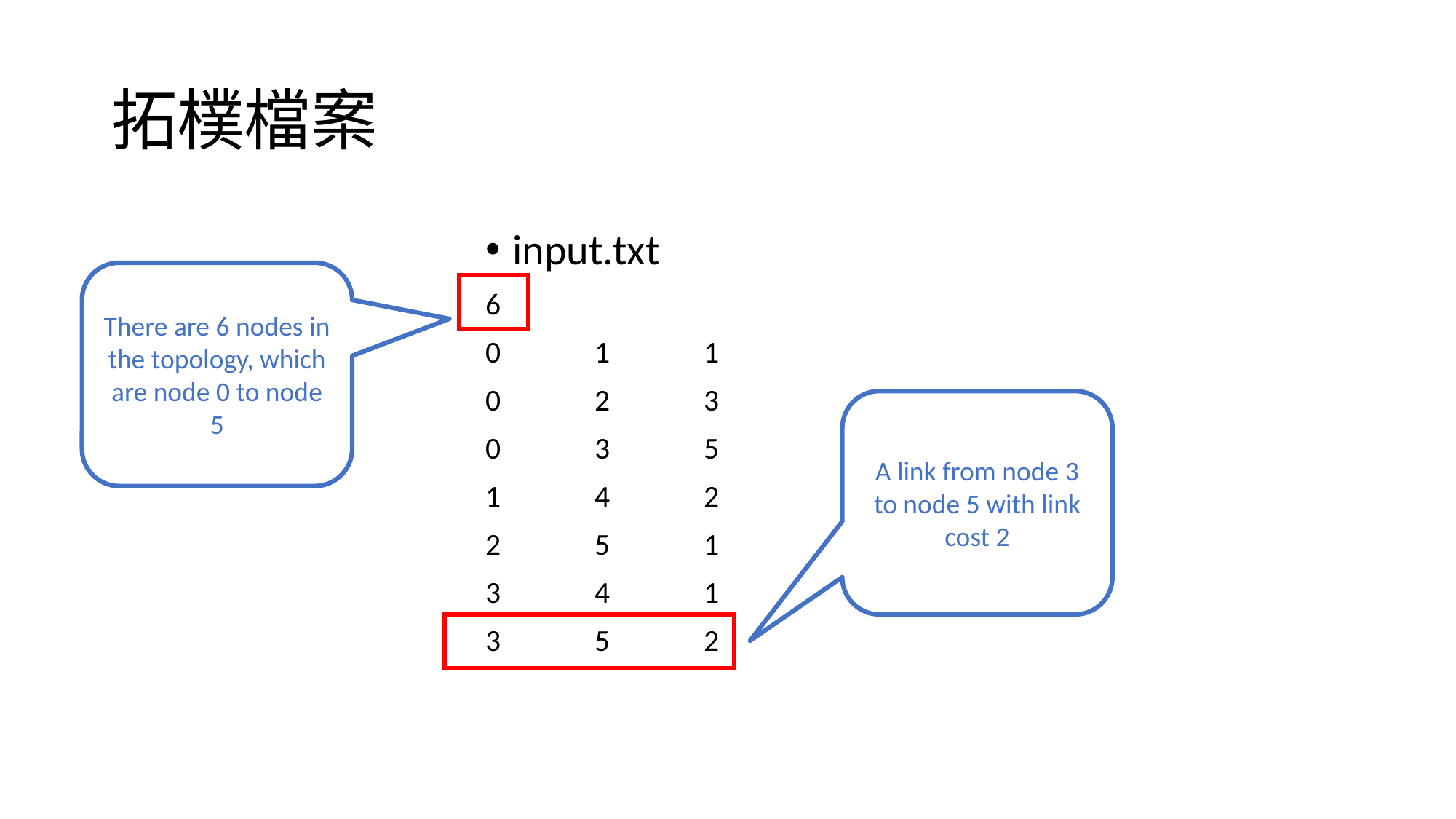

# 拓樸檔案
input.txt
6
0	1	1
0	2	3
0	3	5
1	4	2
2	5	1
3	4	1
3	5	2
There are 6 nodes in the topology, which are node 0 to node 5

A link from node 3 to node 5 with link cost 2